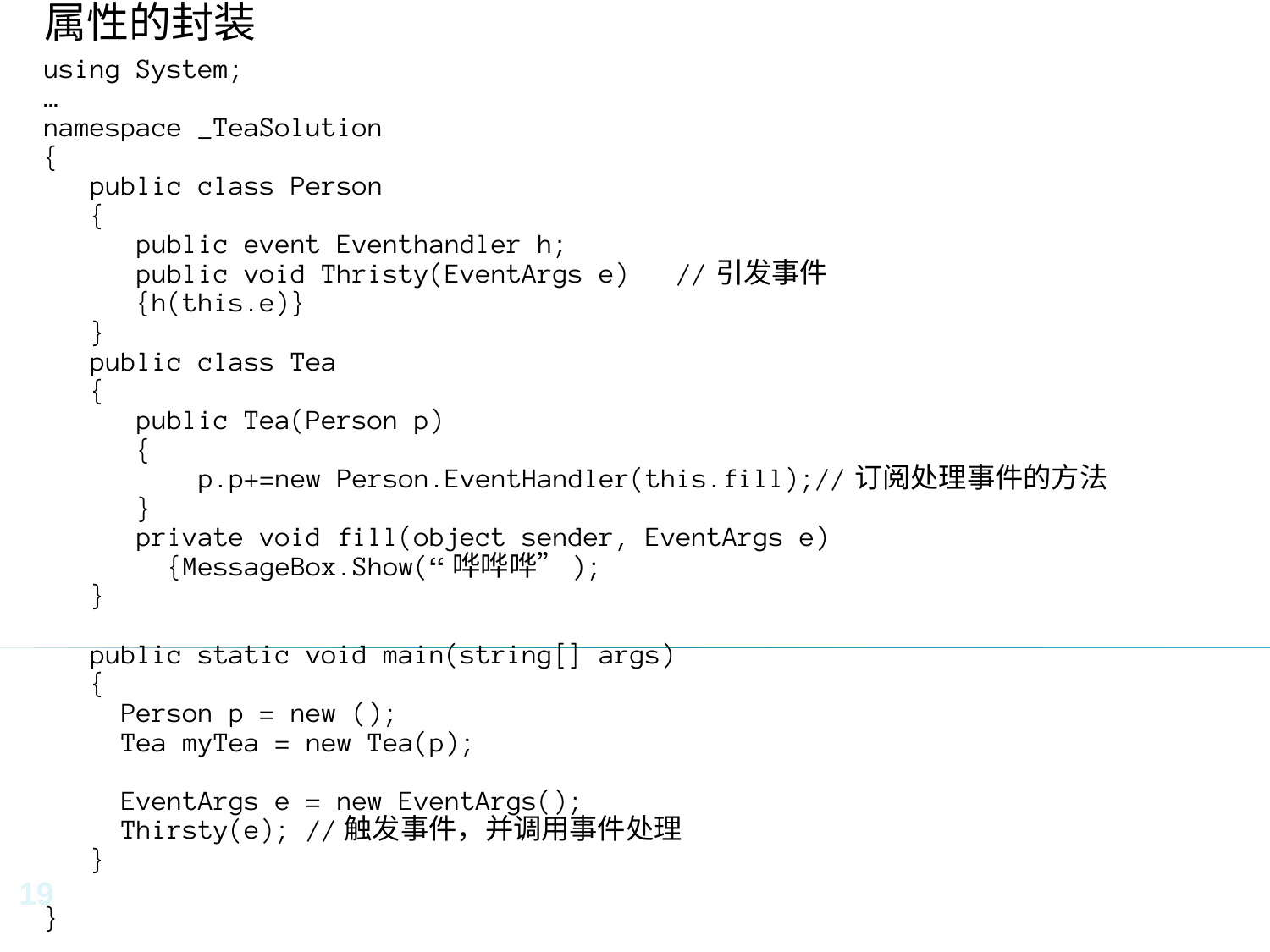

属性的封装
using System;
…
namespace _TeaSolution
{
   public class Person
   {
      public event Eventhandler h;
      public void Thristy(EventArgs e)   //引发事件
      {h(this.e)}
   }
   public class Tea
   {
      public Tea(Person p)
      {
          p.p+=new Person.EventHandler(this.fill);//订阅处理事件的方法
      }
      private void fill(object sender, EventArgs e)
        {MessageBox.Show(“哗哗哗”);
   }

   public static void main(string[] args)
   {
     Person p = new ();
     Tea myTea = new Tea(p);

     EventArgs e = new EventArgs();
     Thirsty(e); //触发事件，并调用事件处理
   }

}